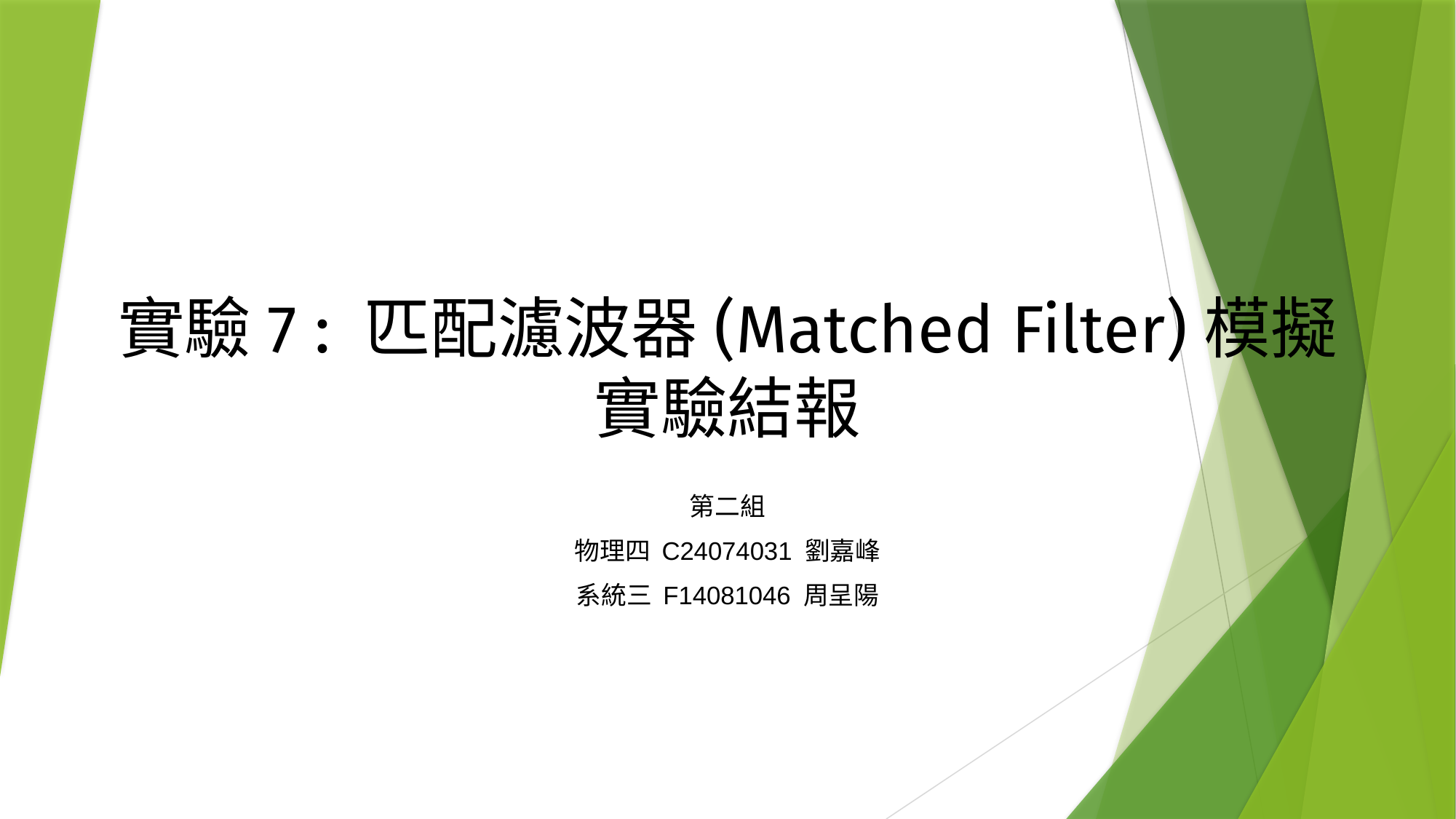

# 實驗7 : 匹配濾波器(Matched Filter)模擬 實驗結報
第二組
物理四 C24074031 劉嘉峰
系統三 F14081046 周呈陽